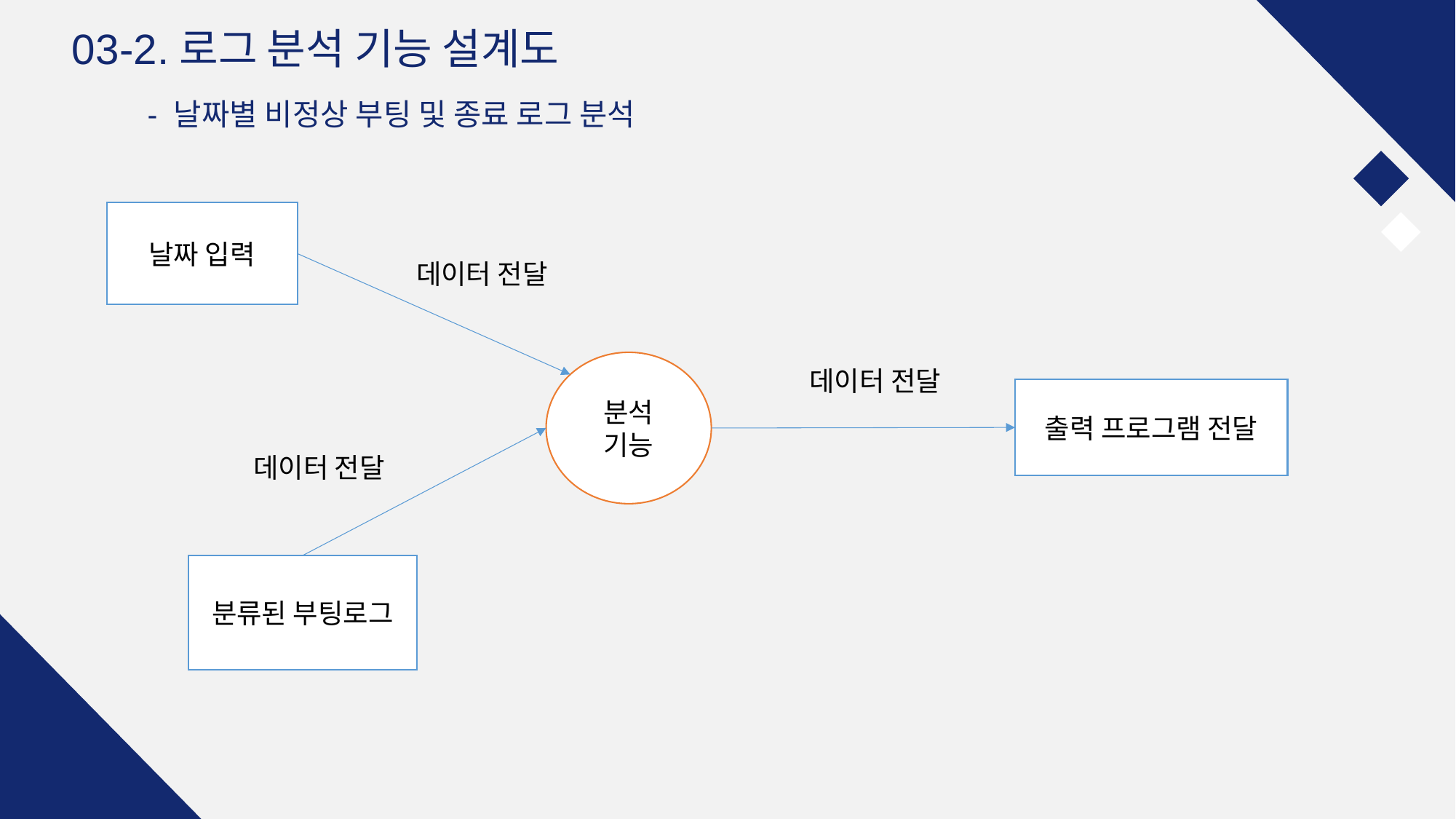

03-2.로그 분석 기능 설계도
- 날짜별 비정상 부팅 및 종료 로그 분석

날짜 입력

데이터 전달
분석
기능
데이터 전달
출력 프로그램 전달
데이터 전달
분류된 부팅로그